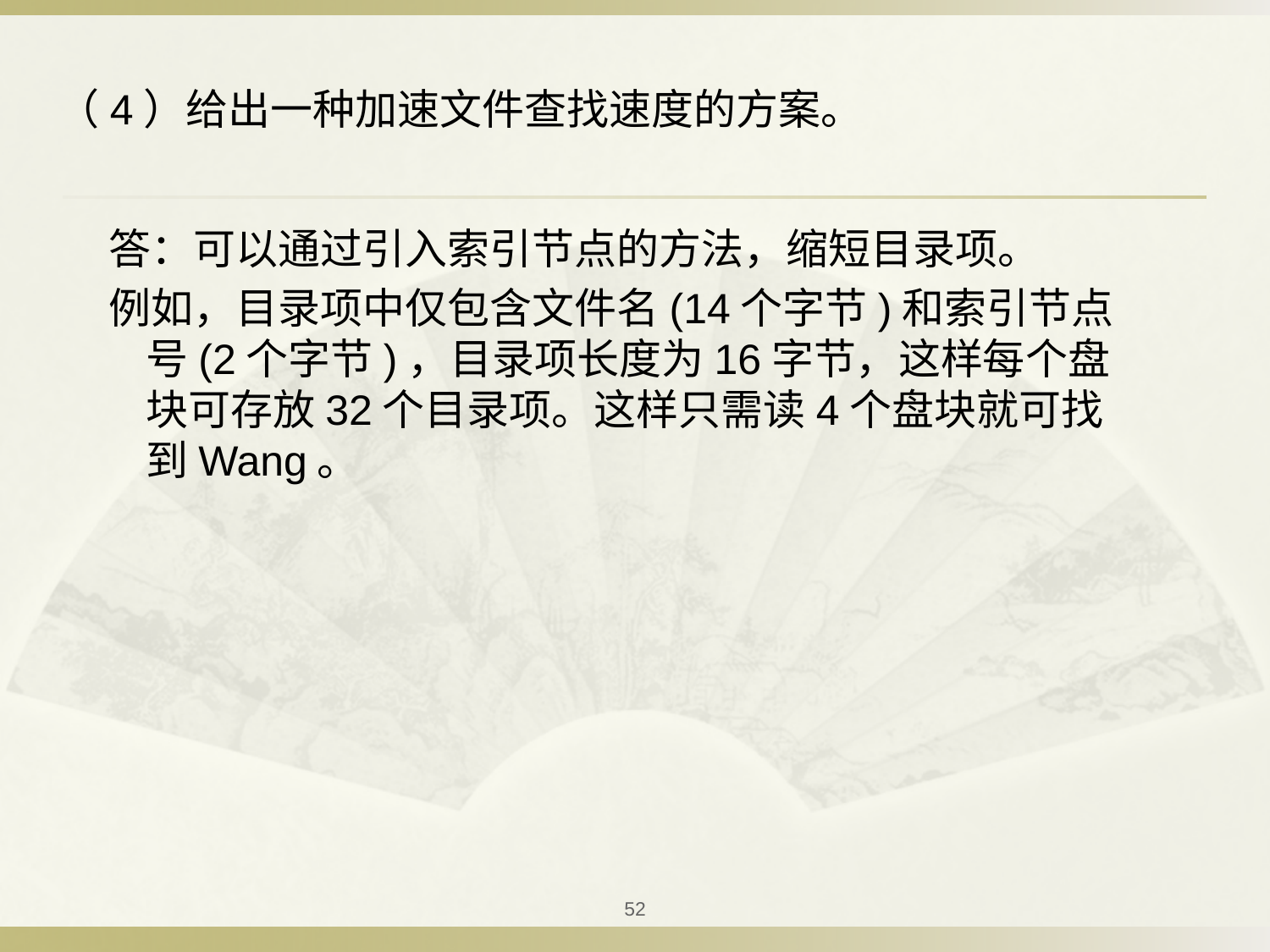

（4）给出一种加速文件查找速度的方案。
答：可以通过引入索引节点的方法，缩短目录项。
例如，目录项中仅包含文件名(14个字节)和索引节点号(2个字节)，目录项长度为16字节，这样每个盘块可存放32个目录项。这样只需读4个盘块就可找到Wang。
52